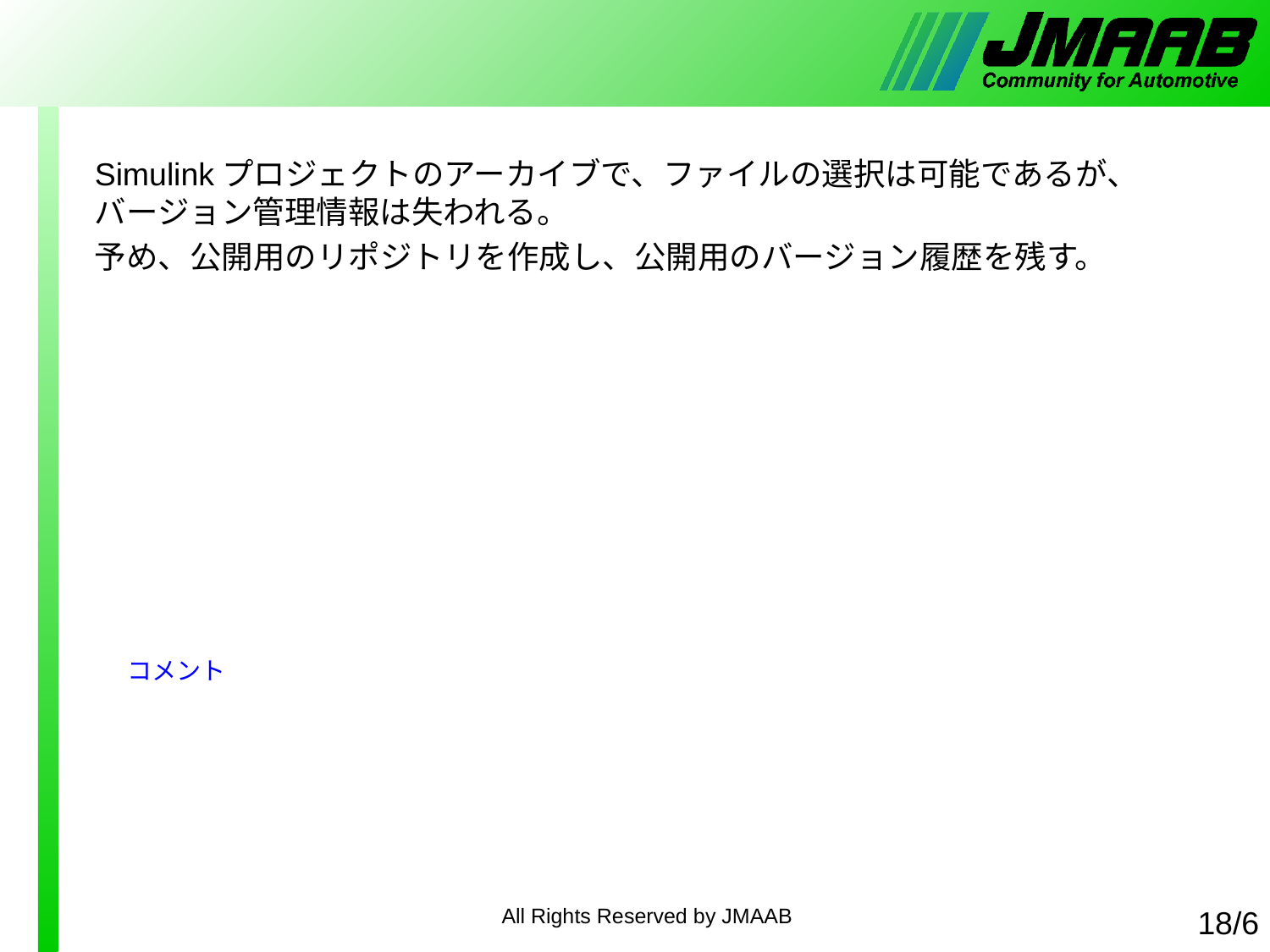

#
Simulinkプロジェクトのアーカイブで、ファイルの選択は可能であるが、バージョン管理情報は失われる。
予め、公開用のリポジトリを作成し、公開用のバージョン履歴を残す。

コメント